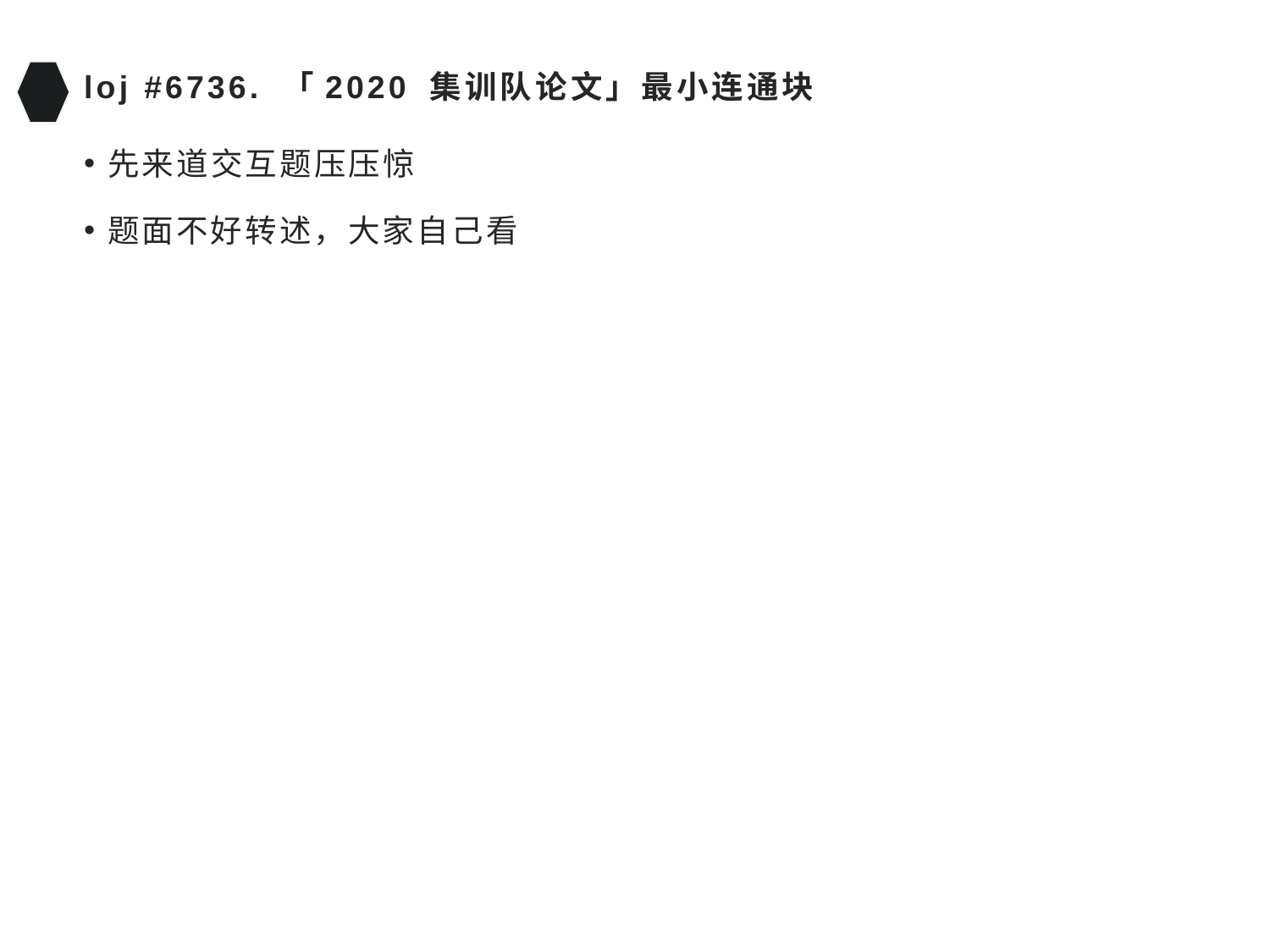

# loj #6736. 「2020 集训队论文」最小连通块
先来道交互题压压惊
题面不好转述，大家自己看